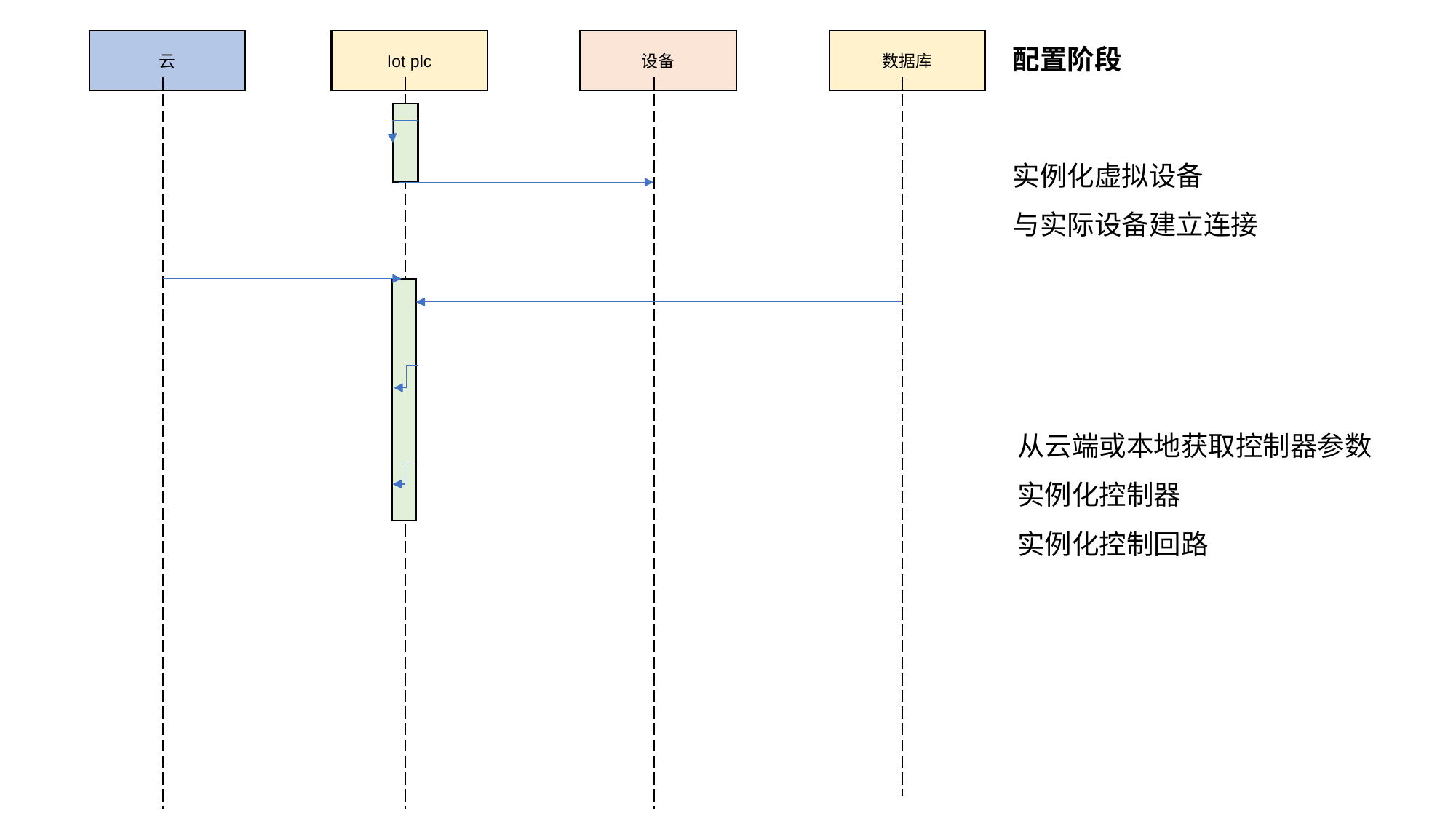

配置阶段
设备
数据库
云
Iot plc

实例化虚拟设备
与实际设备建立连接

从云端或本地获取控制器参数
实例化控制器
实例化控制回路